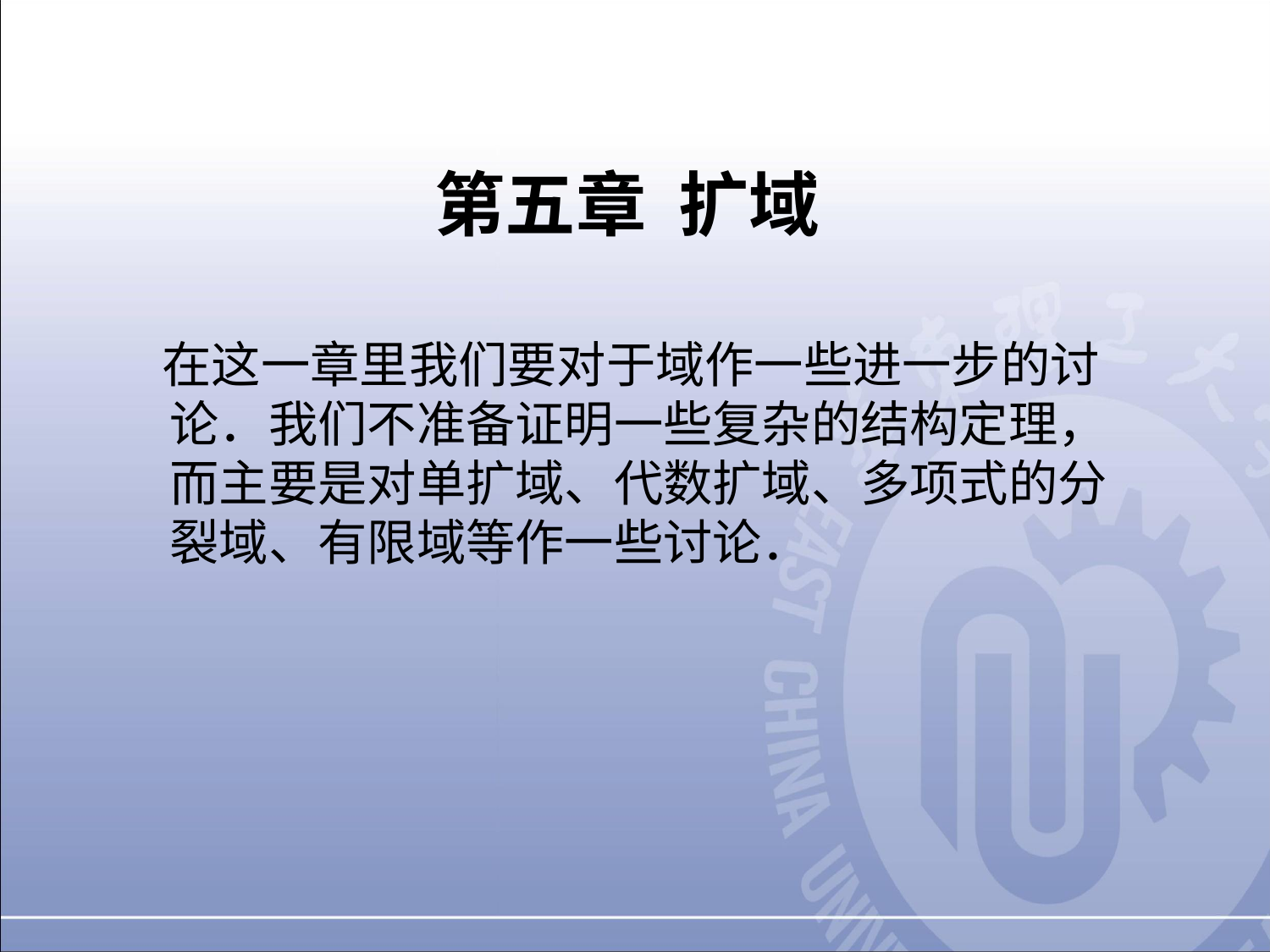

第五章  扩域
    在这一章里我们要对于域作一些进一步的讨论．我们不准备证明一些复杂的结构定理，而主要是对单扩域、代数扩域、多项式的分裂域、有限域等作一些讨论．